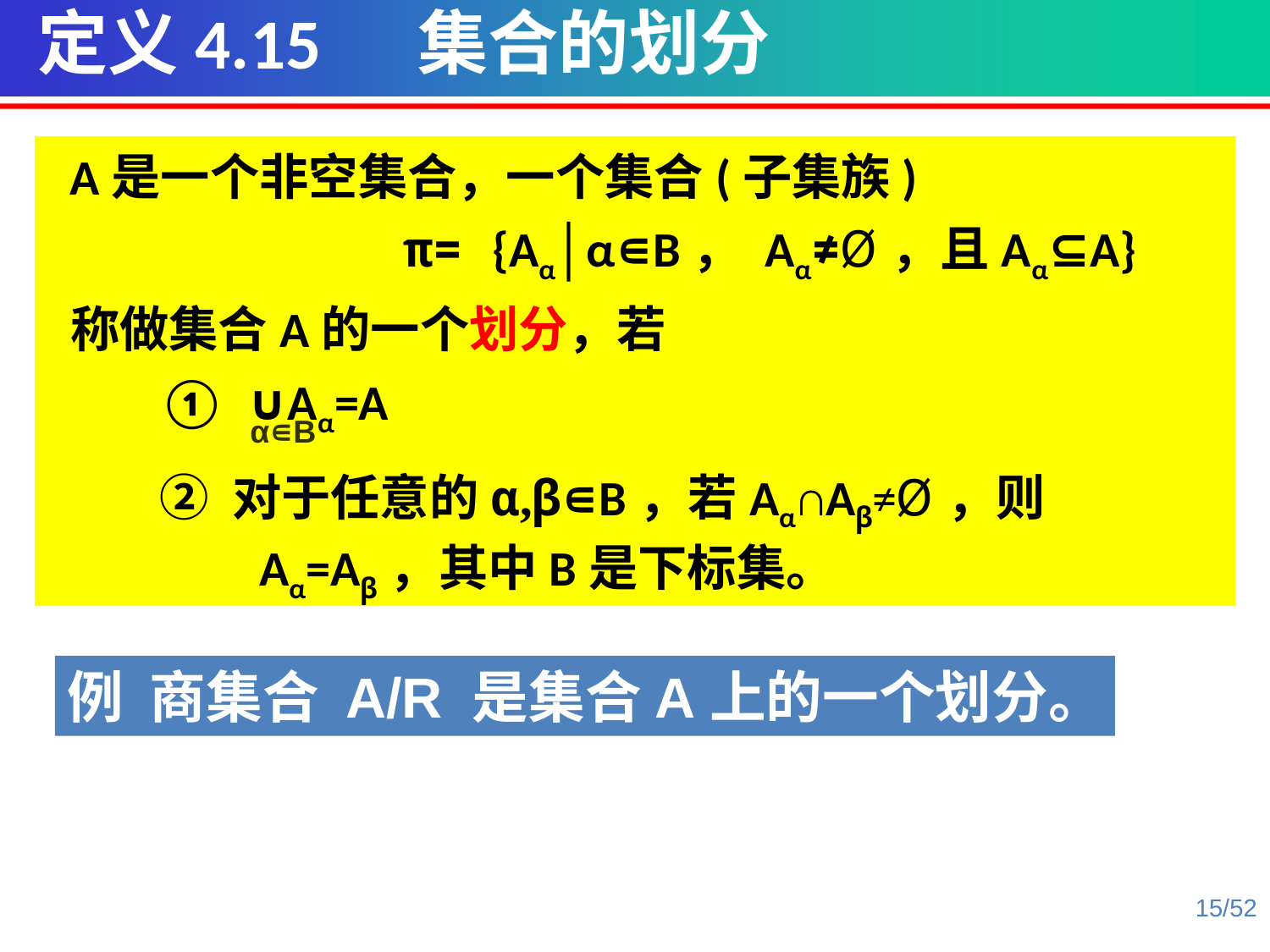

定义4.15     集合的划分
  A是一个非空集合，一个集合(子集族)
            π= {Aα│α∊B， Aα≠Ø，且Aα⊆A}
 称做集合A的一个划分，若
          ①  ∪Aα=A
          ② 对于任意的α,β∊B，若Aα∩Aβ≠Ø，则 Aα=Aβ，其中B是下标集。
α∊B
例  商集合 A/R 是集合A上的一个划分。
15/52